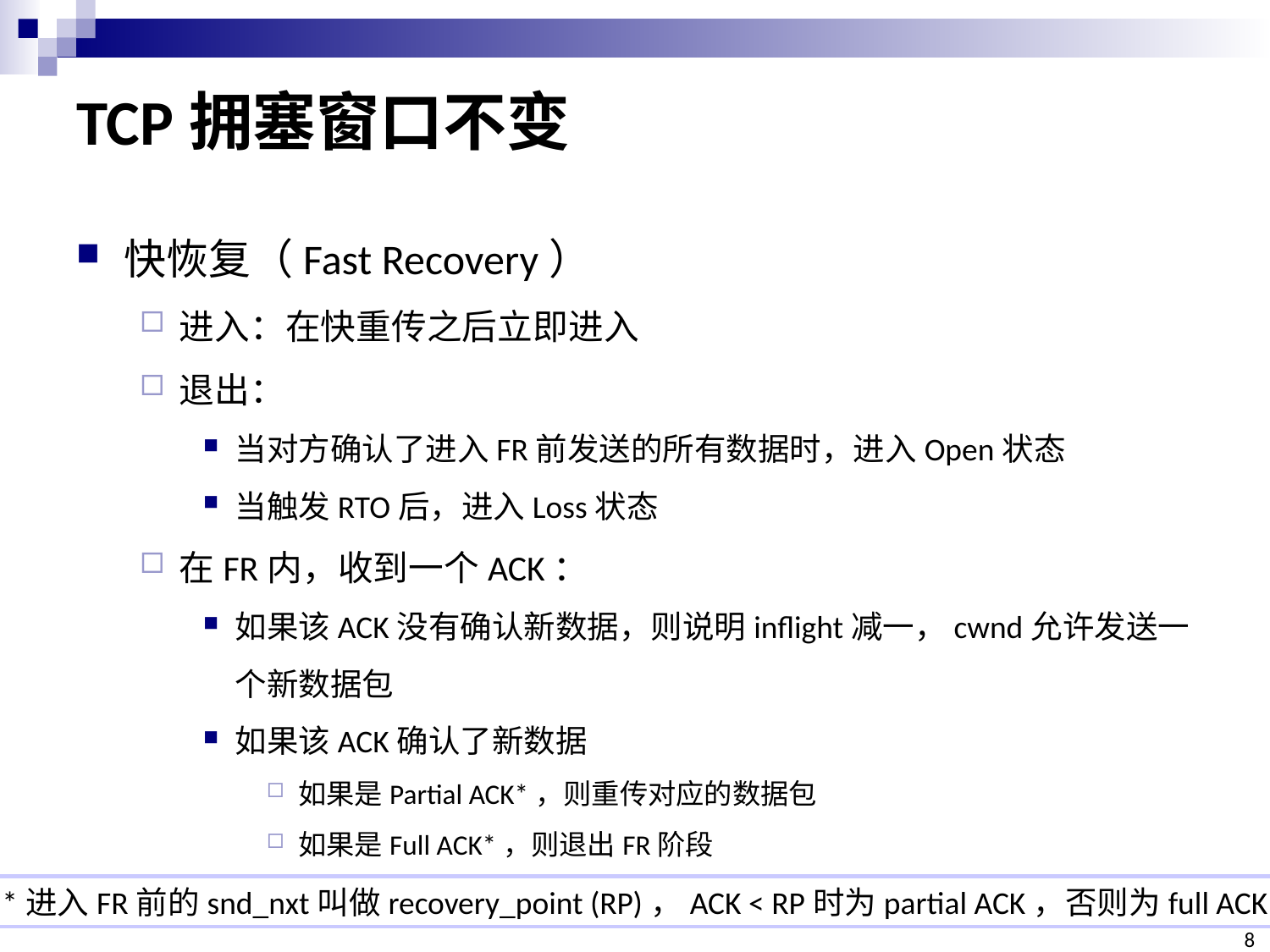

# TCP拥塞窗口不变
快恢复（Fast Recovery）
进入：在快重传之后立即进入
退出：
当对方确认了进入FR前发送的所有数据时，进入Open状态
当触发RTO后，进入Loss状态
在FR内，收到一个ACK：
如果该ACK没有确认新数据，则说明inflight减一，cwnd允许发送一个新数据包
如果该ACK确认了新数据
如果是Partial ACK*，则重传对应的数据包
如果是Full ACK*，则退出FR阶段
*进入FR前的snd_nxt叫做recovery_point (RP)，ACK < RP时为partial ACK，否则为full ACK
8